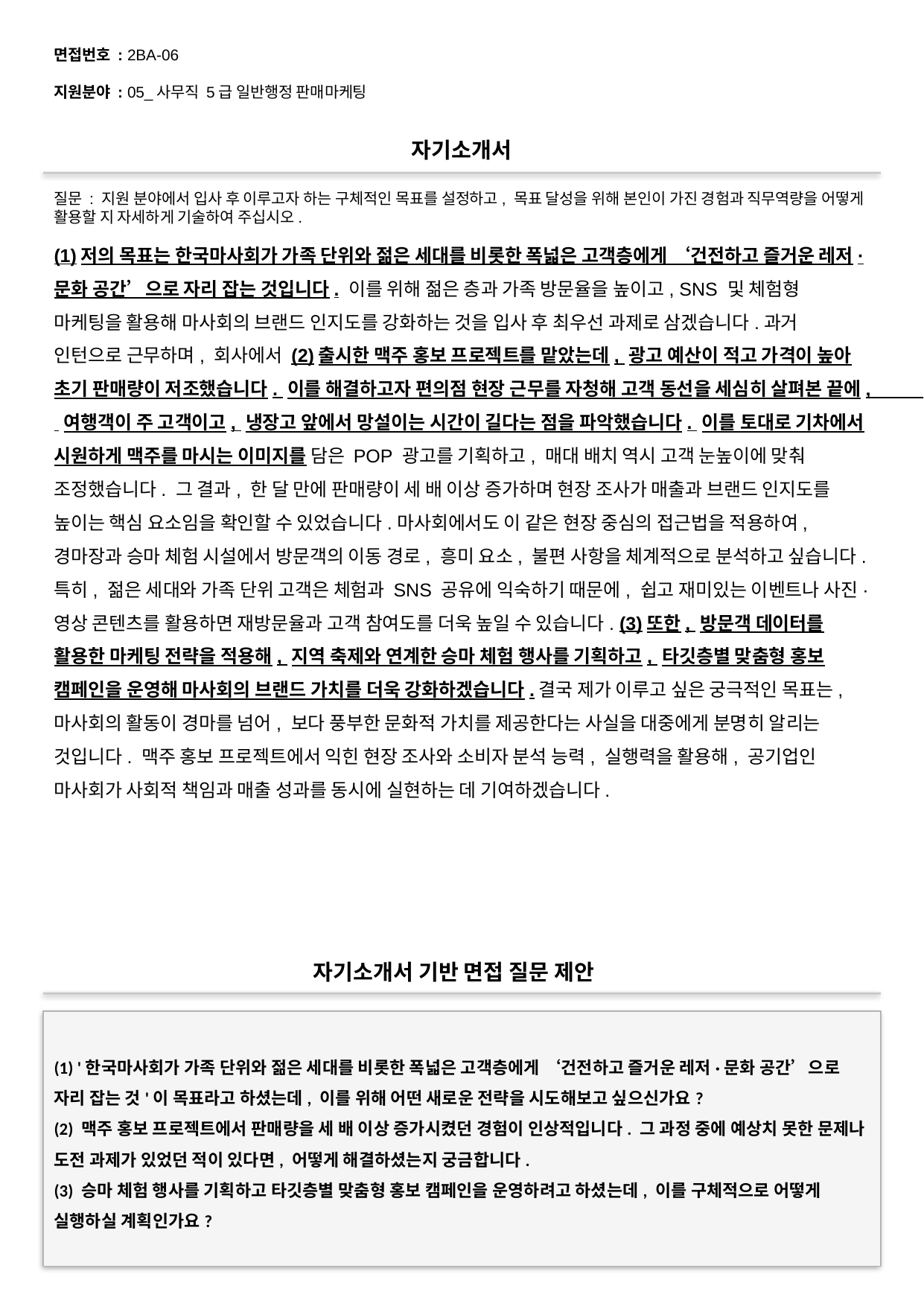

면접번호 : 2BA-06

지원분야 : 05_사무직 5급 일반행정 판매마케팅
#

자기소개서

질문 : 지원 분야에서 입사 후 이루고자 하는 구체적인 목표를 설정하고, 목표 달성을 위해 본인이 가진 경험과 직무역량을 어떻게 활용할 지 자세하게 기술하여 주십시오.

(1)저의 목표는 한국마사회가 가족 단위와 젊은 세대를 비롯한 폭넓은 고객층에게 ‘건전하고 즐거운 레저·문화 공간’으로 자리 잡는 것입니다. 이를 위해 젊은 층과 가족 방문율을 높이고, SNS 및 체험형 마케팅을 활용해 마사회의 브랜드 인지도를 강화하는 것을 입사 후 최우선 과제로 삼겠습니다.과거 인턴으로 근무하며, 회사에서 (2)출시한 맥주 홍보 프로젝트를 맡았는데, 광고 예산이 적고 가격이 높아 초기 판매량이 저조했습니다. 이를 해결하고자 편의점 현장 근무를 자청해 고객 동선을 세심히 살펴본 끝에, 여행객이 주 고객이고, 냉장고 앞에서 망설이는 시간이 길다는 점을 파악했습니다. 이를 토대로 기차에서 시원하게 맥주를 마시는 이미지를 담은 POP 광고를 기획하고, 매대 배치 역시 고객 눈높이에 맞춰 조정했습니다. 그 결과, 한 달 만에 판매량이 세 배 이상 증가하며 현장 조사가 매출과 브랜드 인지도를 높이는 핵심 요소임을 확인할 수 있었습니다.마사회에서도 이 같은 현장 중심의 접근법을 적용하여, 경마장과 승마 체험 시설에서 방문객의 이동 경로, 흥미 요소, 불편 사항을 체계적으로 분석하고 싶습니다. 특히, 젊은 세대와 가족 단위 고객은 체험과 SNS 공유에 익숙하기 때문에, 쉽고 재미있는 이벤트나 사진·영상 콘텐츠를 활용하면 재방문율과 고객 참여도를 더욱 높일 수 있습니다. (3)또한, 방문객 데이터를 활용한 마케팅 전략을 적용해, 지역 축제와 연계한 승마 체험 행사를 기획하고, 타깃층별 맞춤형 홍보 캠페인을 운영해 마사회의 브랜드 가치를 더욱 강화하겠습니다.결국 제가 이루고 싶은 궁극적인 목표는, 마사회의 활동이 경마를 넘어, 보다 풍부한 문화적 가치를 제공한다는 사실을 대중에게 분명히 알리는 것입니다. 맥주 홍보 프로젝트에서 익힌 현장 조사와 소비자 분석 능력, 실행력을 활용해, 공기업인 마사회가 사회적 책임과 매출 성과를 동시에 실현하는 데 기여하겠습니다.

자기소개서 기반 면접 질문 제안

(1) '한국마사회가 가족 단위와 젊은 세대를 비롯한 폭넓은 고객층에게 ‘건전하고 즐거운 레저·문화 공간’으로 자리 잡는 것'이 목표라고 하셨는데, 이를 위해 어떤 새로운 전략을 시도해보고 싶으신가요?
(2) 맥주 홍보 프로젝트에서 판매량을 세 배 이상 증가시켰던 경험이 인상적입니다. 그 과정 중에 예상치 못한 문제나 도전 과제가 있었던 적이 있다면, 어떻게 해결하셨는지 궁금합니다.
(3) 승마 체험 행사를 기획하고 타깃층별 맞춤형 홍보 캠페인을 운영하려고 하셨는데, 이를 구체적으로 어떻게 실행하실 계획인가요?